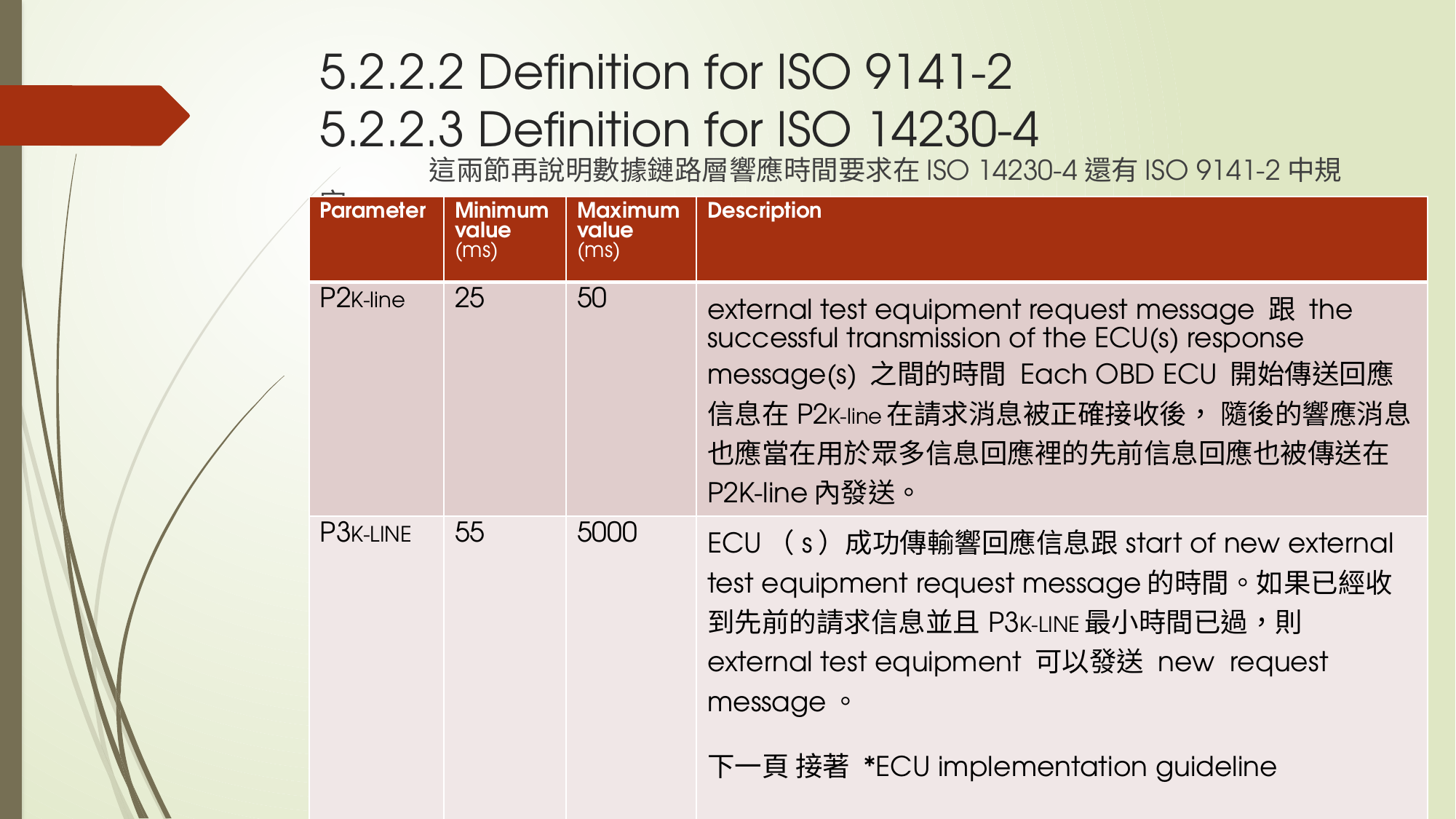

# 5.2.2.2 Definition for ISO 9141-2 5.2.2.3 Definition for ISO 14230-4
	這兩節再說明數據鏈路層響應時間要求在ISO 14230-4還有ISO 9141-2中規定。
| Parameter | Minimum value (ms) | Maximum value (ms) | Description |
| --- | --- | --- | --- |
| P2K-line | 25 | 50 | external test equipment request message 跟 the successful transmission of the ECU(s) response message(s) 之間的時間 Each OBD ECU 開始傳送回應信息在P2K-line在請求消息被正確接收後， 隨後的響應消息也應當在用於眾多信息回應裡的先前信息回應也被傳送在P2K-line內發送。 |
| P3K-LINE | 55 | 5000 | ECU（s）成功傳輸響回應信息跟start of new external test equipment request message的時間。如果已經收到先前的請求信息並且P3K-LINE最小時間已過，則 external test equipment 可以發送 new request message。 下一頁 接著 \*ECU implementation guideline |